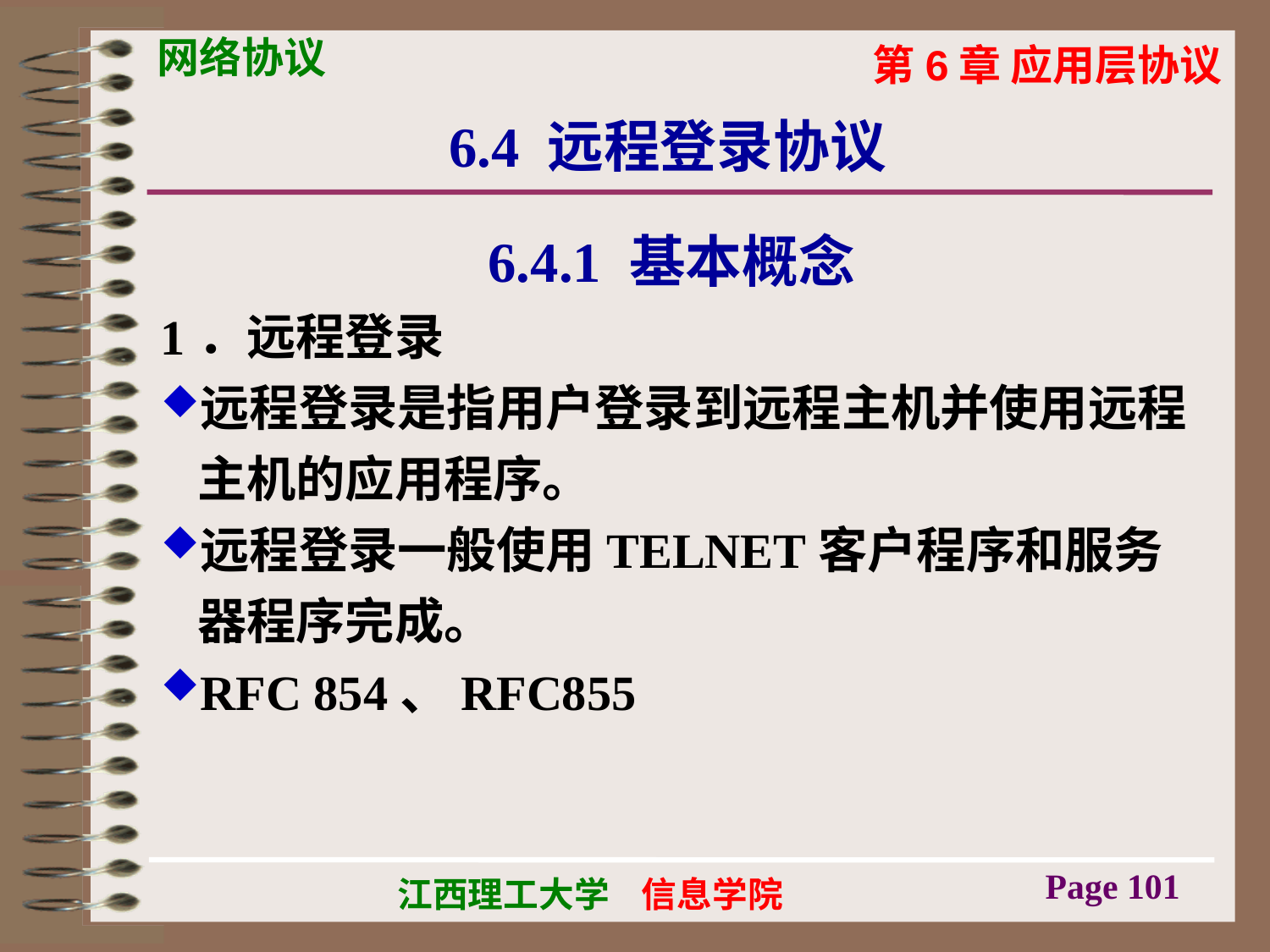

# 6.4 远程登录协议
6.4.1 基本概念
1．远程登录
远程登录是指用户登录到远程主机并使用远程主机的应用程序。
远程登录一般使用TELNET客户程序和服务器程序完成。
RFC 854、RFC855
Page 101